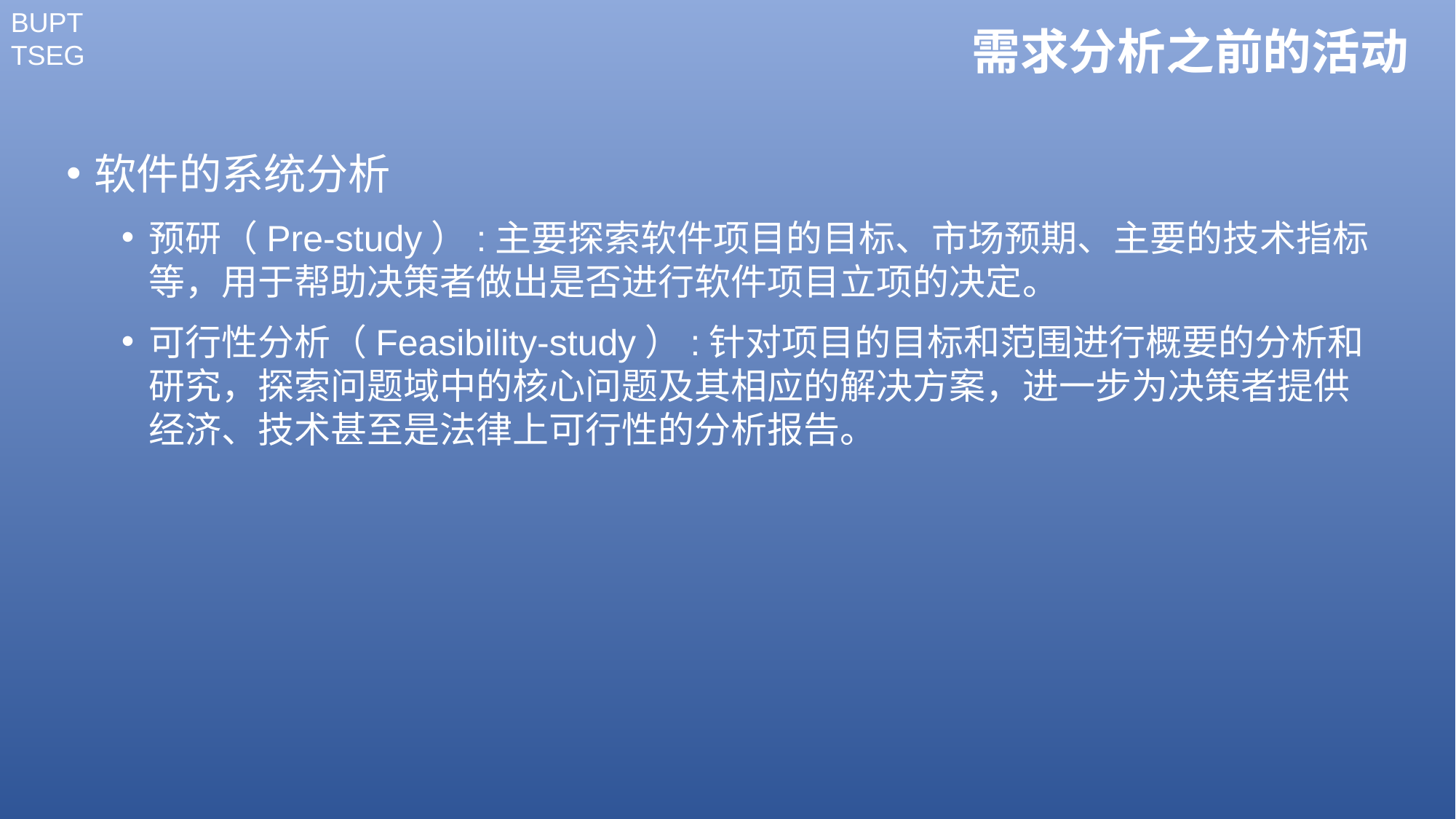

# 需求分析之前的活动
软件的系统分析
预研（Pre-study）:主要探索软件项目的目标、市场预期、主要的技术指标等，用于帮助决策者做出是否进行软件项目立项的决定。
可行性分析（Feasibility-study）:针对项目的目标和范围进行概要的分析和研究，探索问题域中的核心问题及其相应的解决方案，进一步为决策者提供经济、技术甚至是法律上可行性的分析报告。